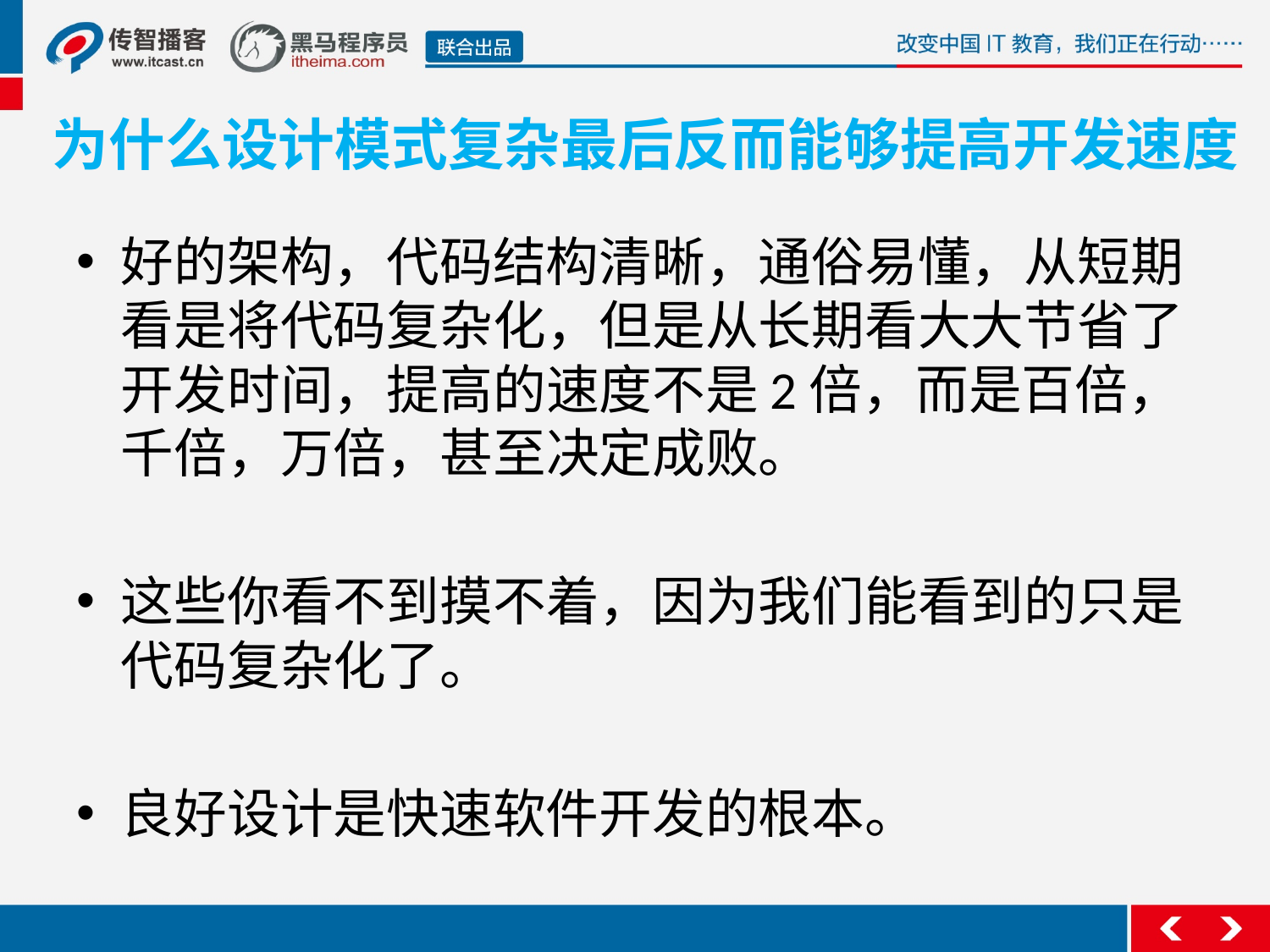

# 为什么设计模式复杂最后反而能够提高开发速度
好的架构，代码结构清晰，通俗易懂，从短期看是将代码复杂化，但是从长期看大大节省了开发时间，提高的速度不是2倍，而是百倍，千倍，万倍，甚至决定成败。

这些你看不到摸不着，因为我们能看到的只是代码复杂化了。

良好设计是快速软件开发的根本。